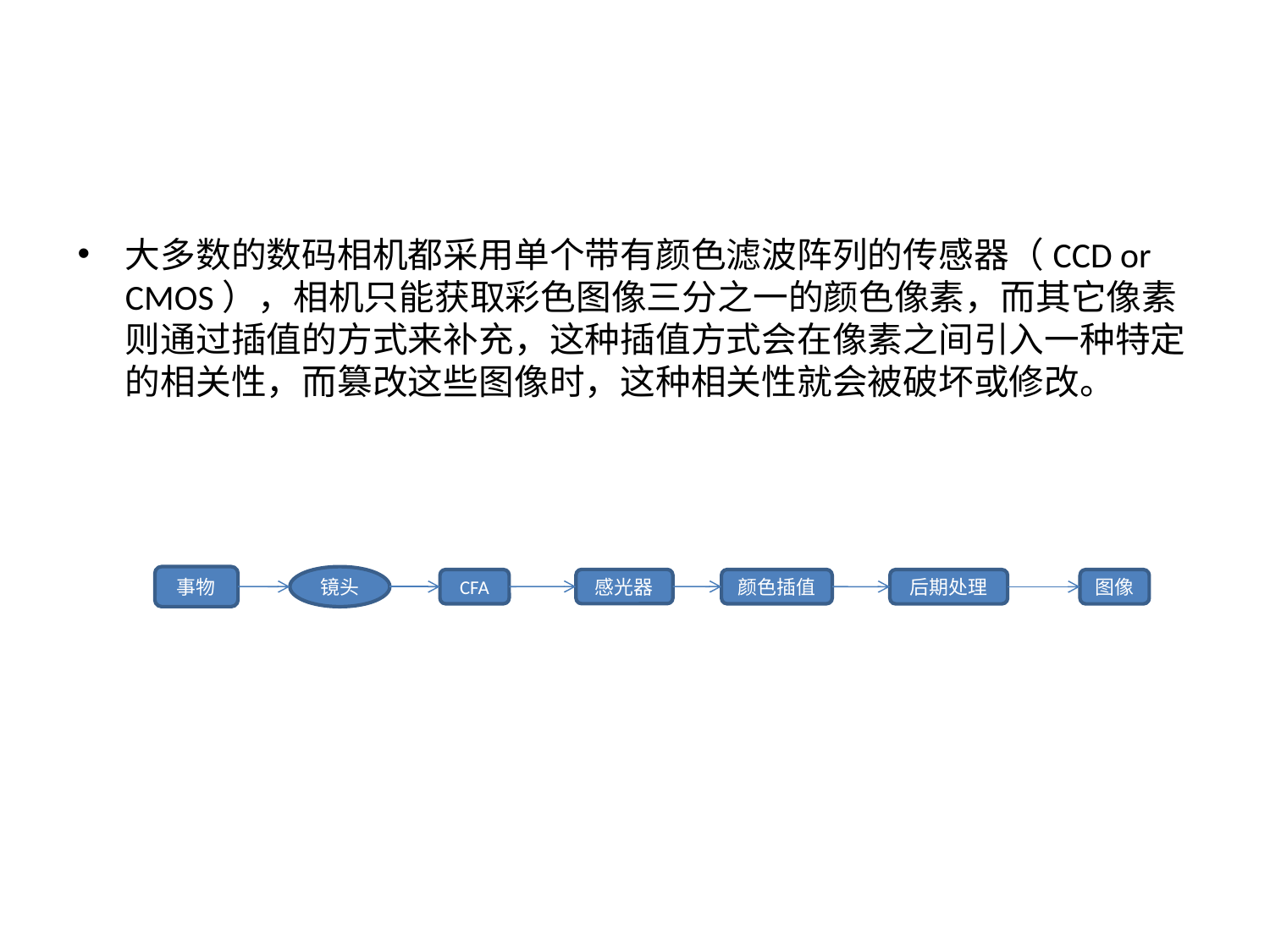

#
大多数的数码相机都采用单个带有颜色滤波阵列的传感器（CCD or CMOS），相机只能获取彩色图像三分之一的颜色像素，而其它像素则通过插值的方式来补充，这种插值方式会在像素之间引入一种特定的相关性，而篡改这些图像时，这种相关性就会被破坏或修改。
事物
镜头
感光器
CFA
颜色插值
后期处理
图像